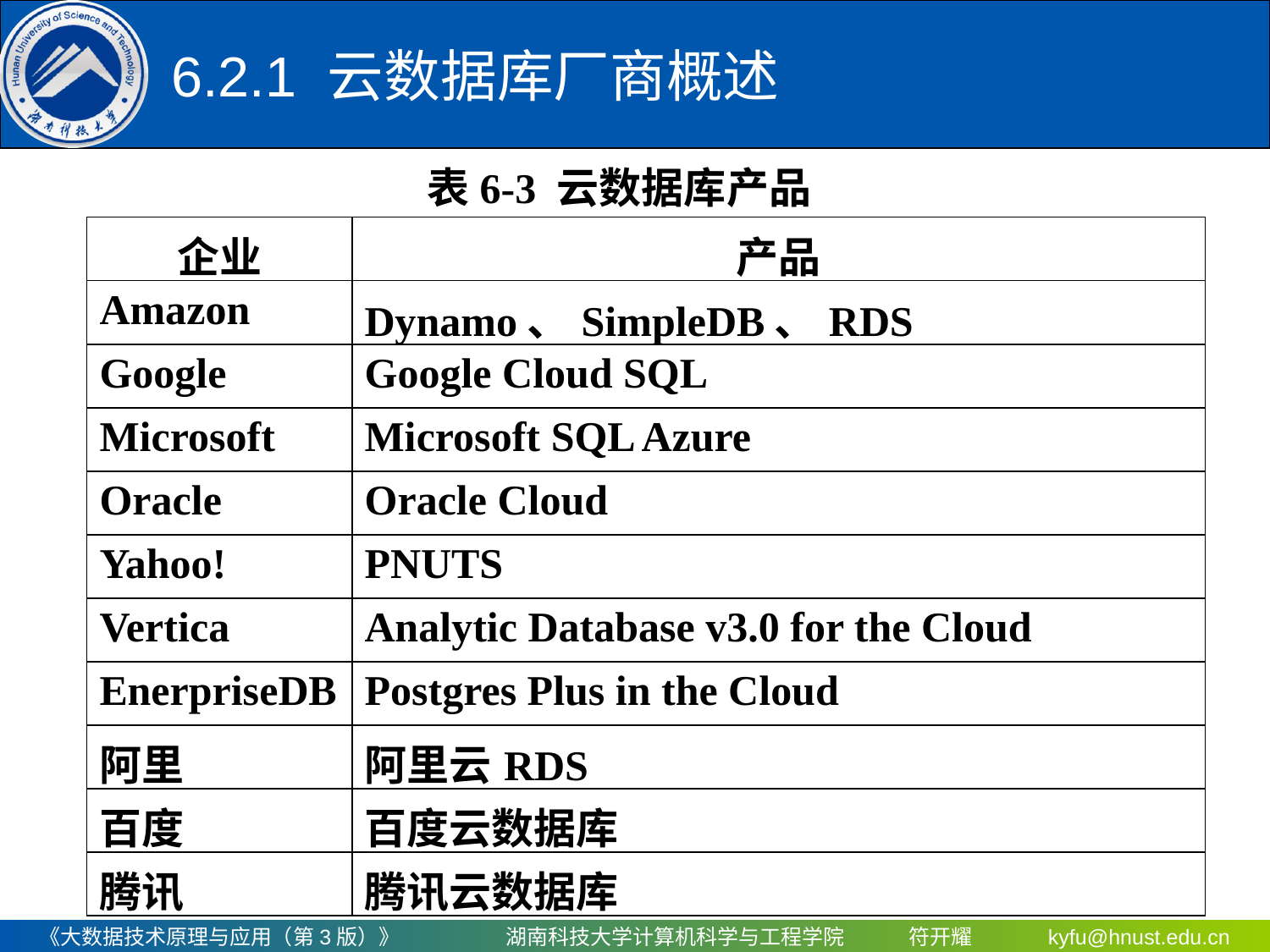

# 6.2.1	 云数据库厂商概述
表6-3 云数据库产品
| 企业 | 产品 |
| --- | --- |
| Amazon | Dynamo、SimpleDB、RDS |
| Google | Google Cloud SQL |
| Microsoft | Microsoft SQL Azure |
| Oracle | Oracle Cloud |
| Yahoo! | PNUTS |
| Vertica | Analytic Database v3.0 for the Cloud |
| EnerpriseDB | Postgres Plus in the Cloud |
| 阿里 | 阿里云RDS |
| 百度 | 百度云数据库 |
| 腾讯 | 腾讯云数据库 |